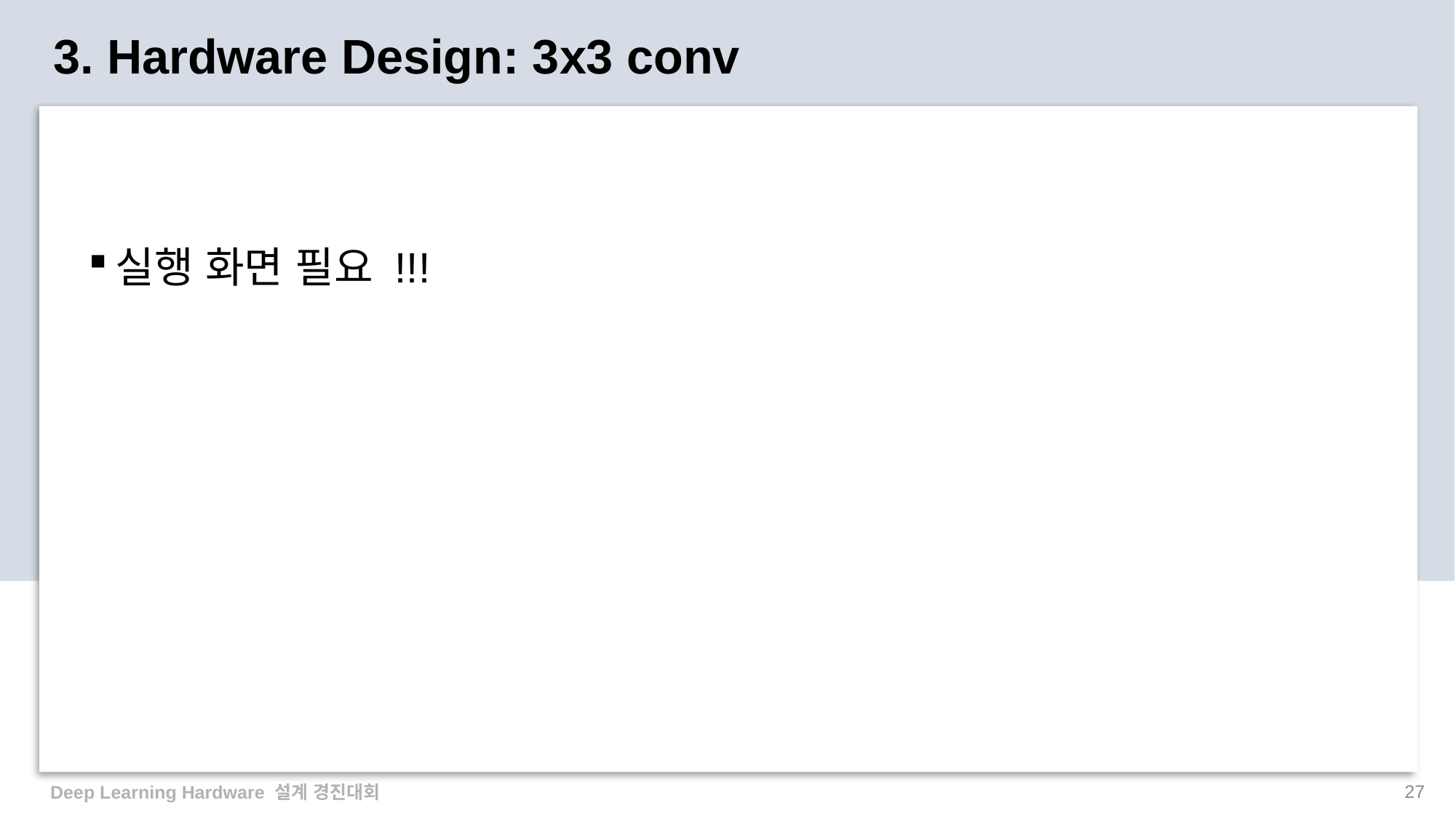

3. Hardware Design: 3x3 conv
실행 화면 필요 !!!
27
Deep Learning Hardware 설계 경진대회